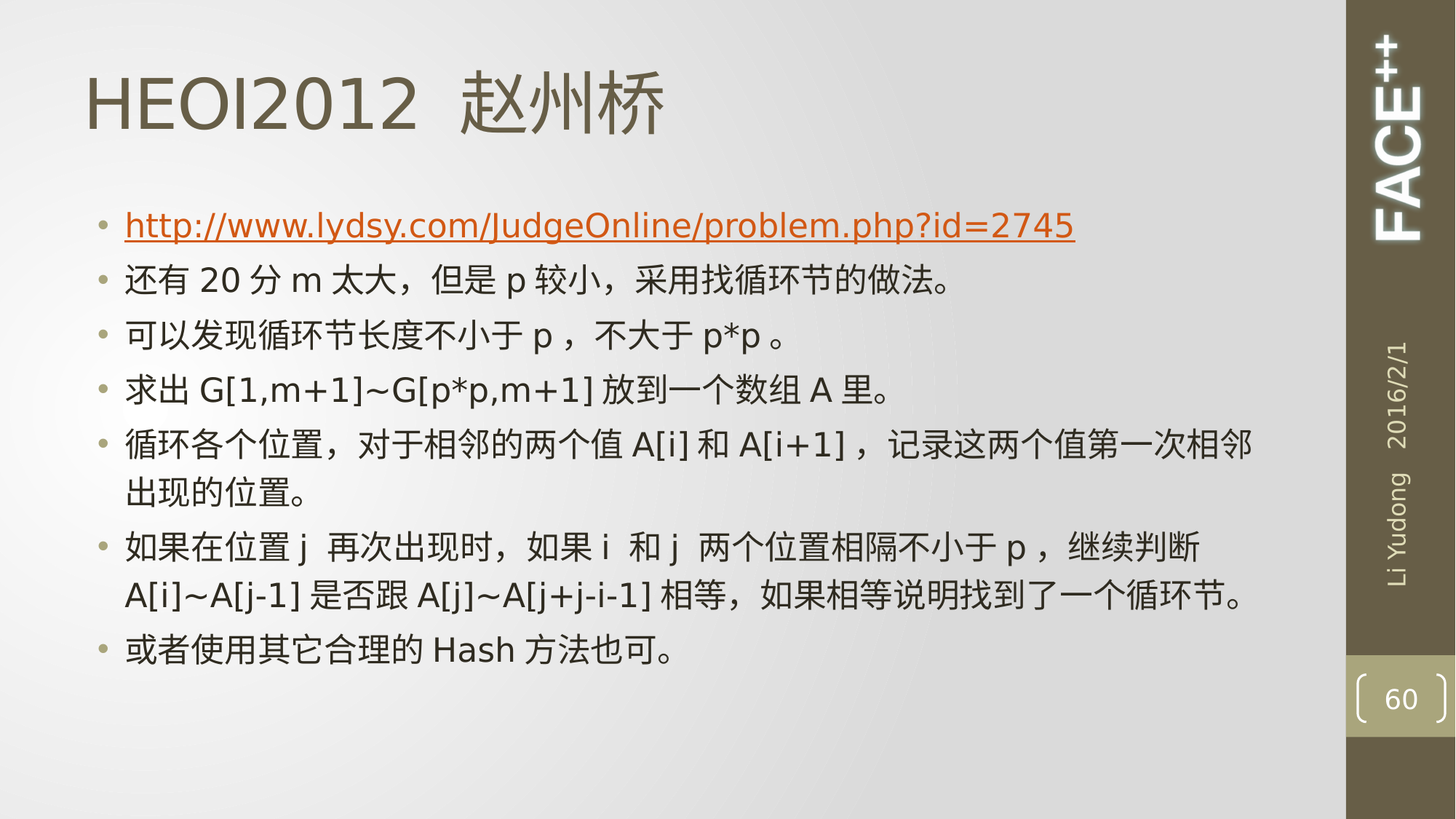

# HEOI2012 赵州桥
http://www.lydsy.com/JudgeOnline/problem.php?id=2745
还有20分m太大，但是p较小，采用找循环节的做法。
可以发现循环节长度不小于p，不大于p*p。
求出G[1,m+1]~G[p*p,m+1]放到一个数组A里。
循环各个位置，对于相邻的两个值A[i]和A[i+1]，记录这两个值第一次相邻出现的位置。
如果在位置j 再次出现时，如果i 和j 两个位置相隔不小于p，继续判断A[i]~A[j-1]是否跟A[j]~A[j+j-i-1]相等，如果相等说明找到了一个循环节。
或者使用其它合理的Hash方法也可。

2016/2/1
Li Yudong
60